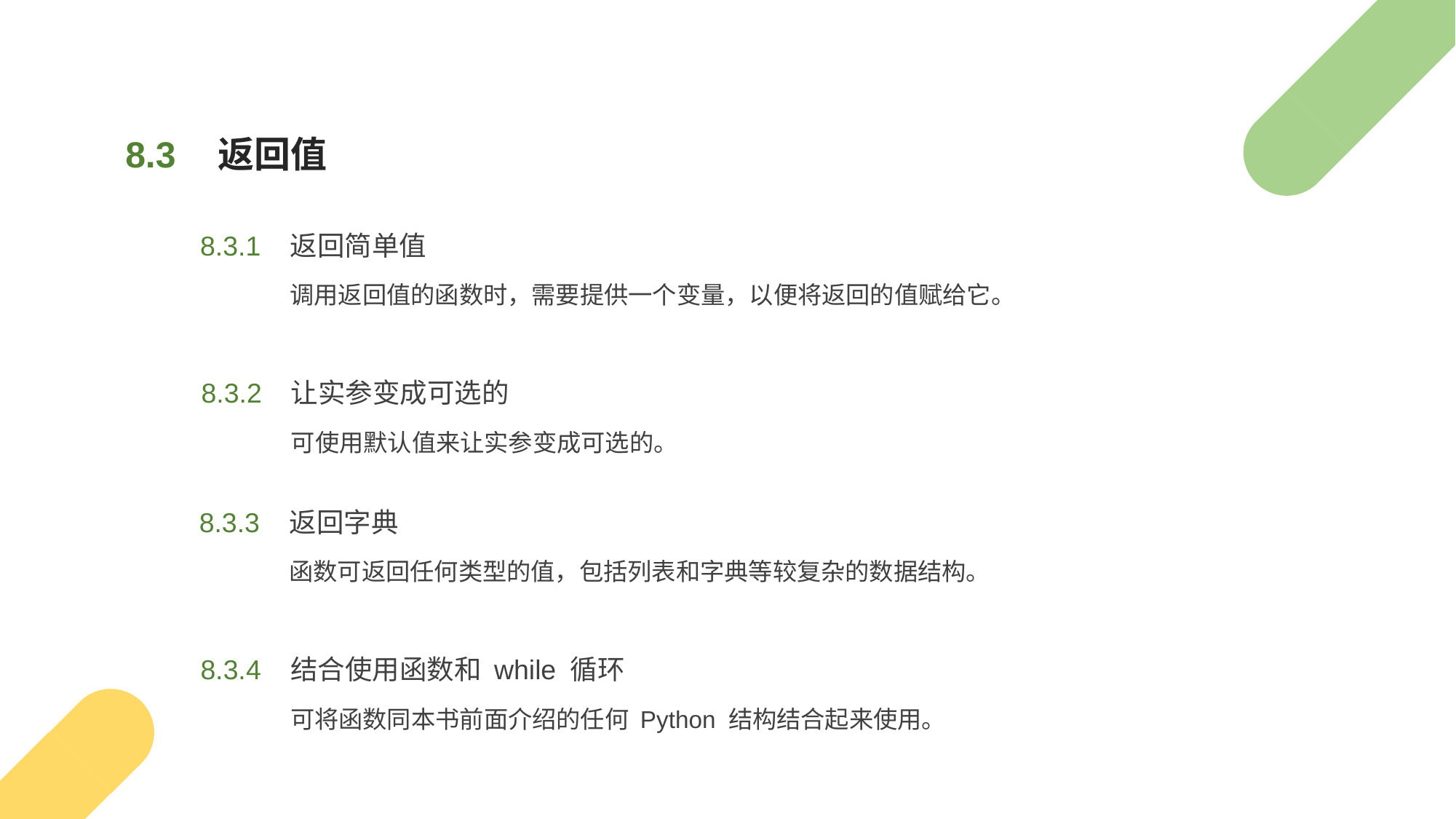

返回值
8.3
返回简单值
8.3.1
调用返回值的函数时，需要提供一个变量，以便将返回的值赋给它。
让实参变成可选的
8.3.2
可使用默认值来让实参变成可选的。
返回字典
8.3.3
函数可返回任何类型的值，包括列表和字典等较复杂的数据结构。
结合使用函数和 while 循环
8.3.4
可将函数同本书前面介绍的任何 Python 结构结合起来使用。